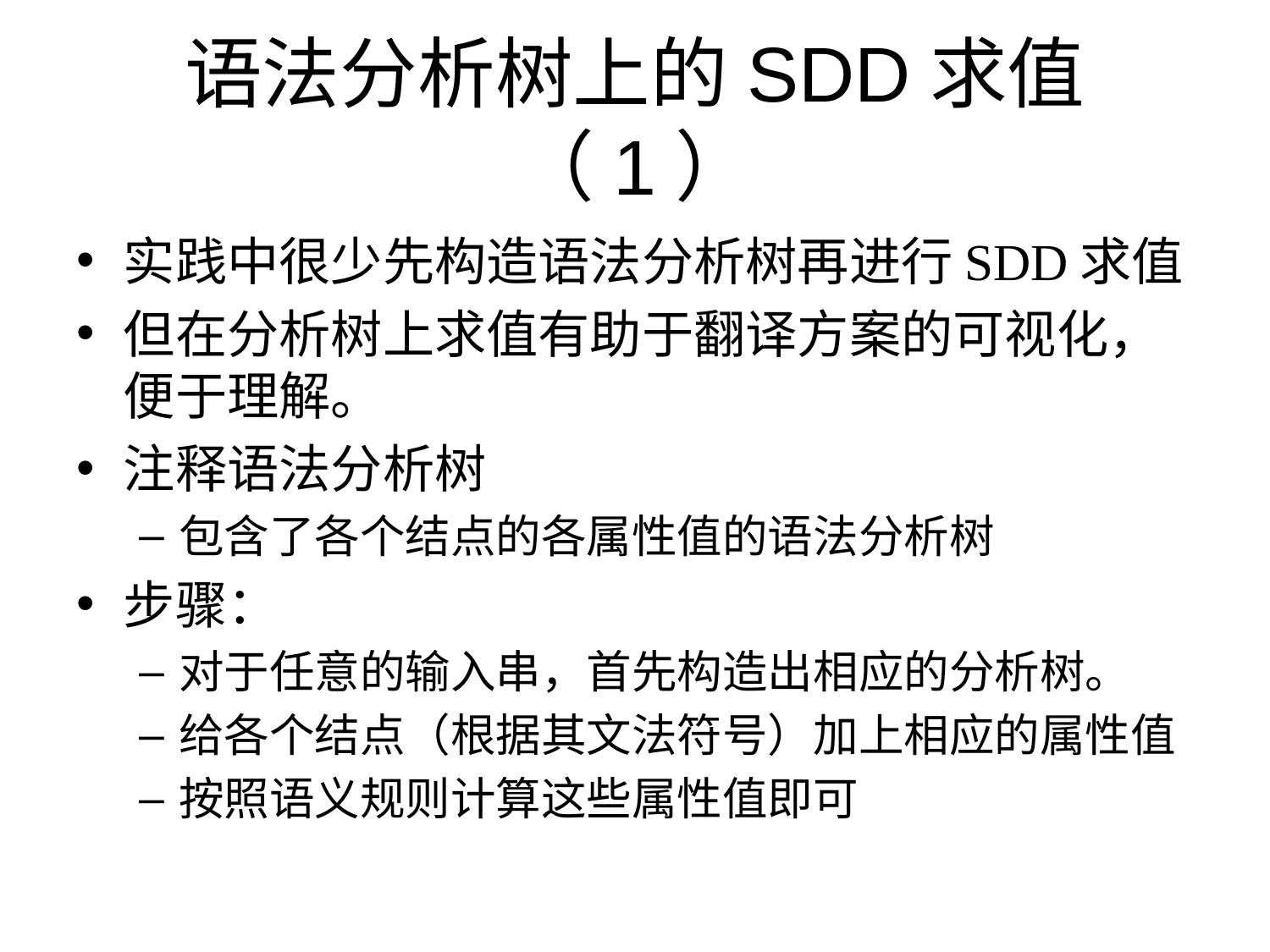

# 语法分析树上的SDD求值（1）
实践中很少先构造语法分析树再进行SDD求值
但在分析树上求值有助于翻译方案的可视化，便于理解。
注释语法分析树
包含了各个结点的各属性值的语法分析树
步骤：
对于任意的输入串，首先构造出相应的分析树。
给各个结点（根据其文法符号）加上相应的属性值
按照语义规则计算这些属性值即可